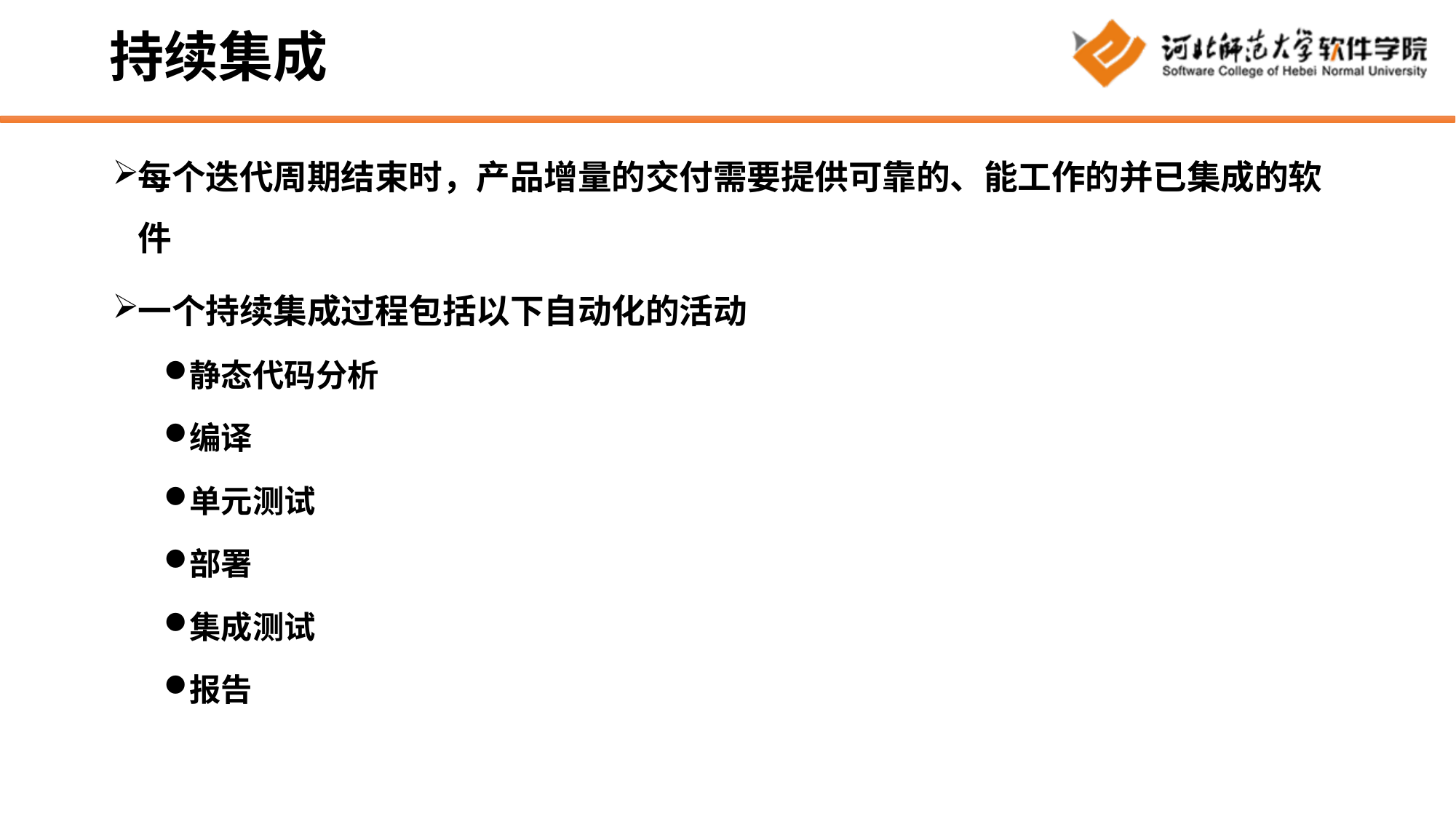

# 持续集成
每个迭代周期结束时，产品增量的交付需要提供可靠的、能工作的并已集成的软件
一个持续集成过程包括以下自动化的活动
静态代码分析
编译
单元测试
部署
集成测试
报告